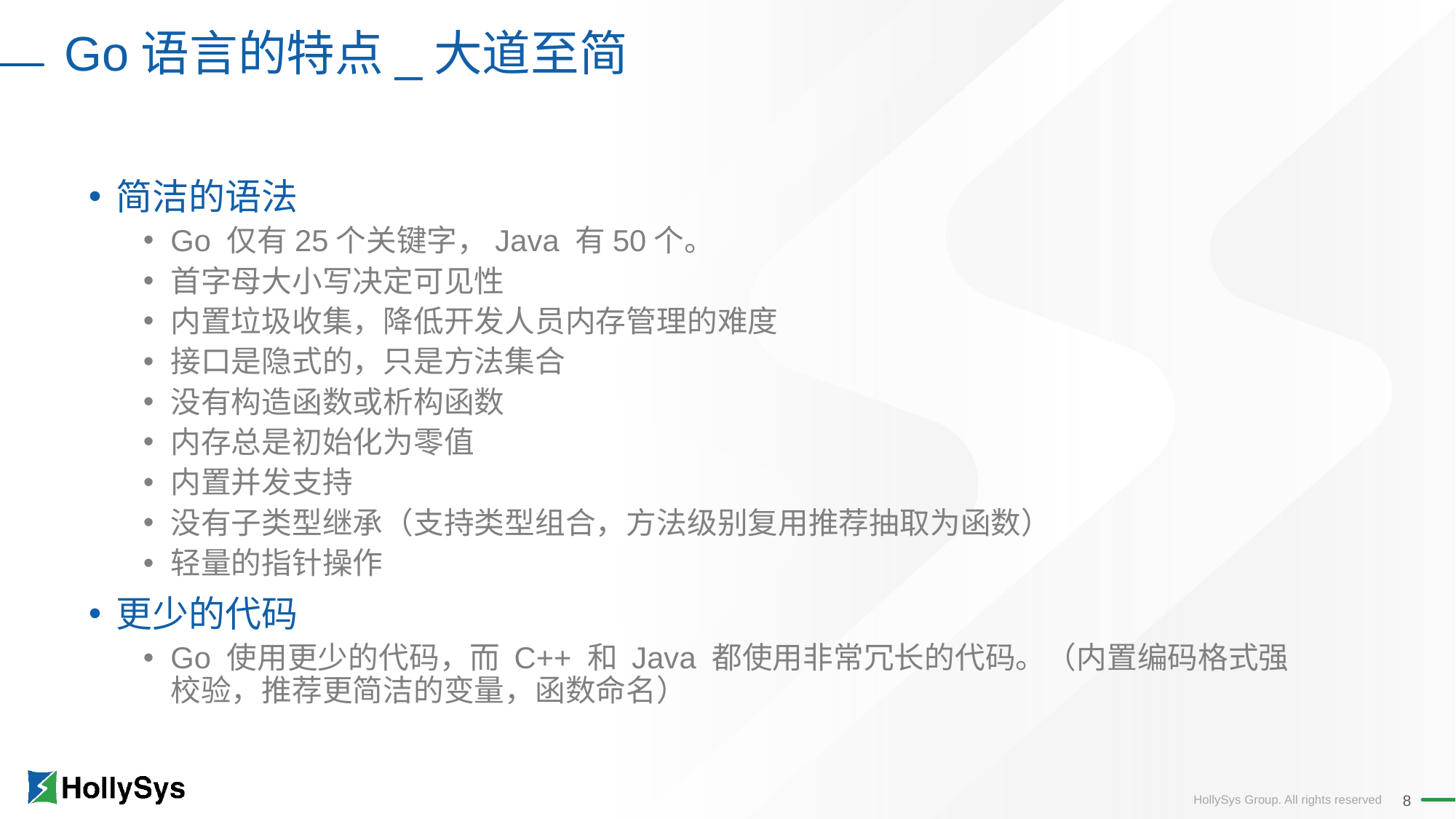

Go语言的特点_大道至简
简洁的语法
Go 仅有25个关键字，Java 有50个。
首字母大小写决定可见性
内置垃圾收集，降低开发人员内存管理的难度
接口是隐式的，只是方法集合
没有构造函数或析构函数
内存总是初始化为零值
内置并发支持
没有子类型继承（支持类型组合，方法级别复用推荐抽取为函数）
轻量的指针操作
更少的代码
Go 使用更少的代码，而 C++ 和 Java 都使用非常冗长的代码。（内置编码格式强校验，推荐更简洁的变量，函数命名）